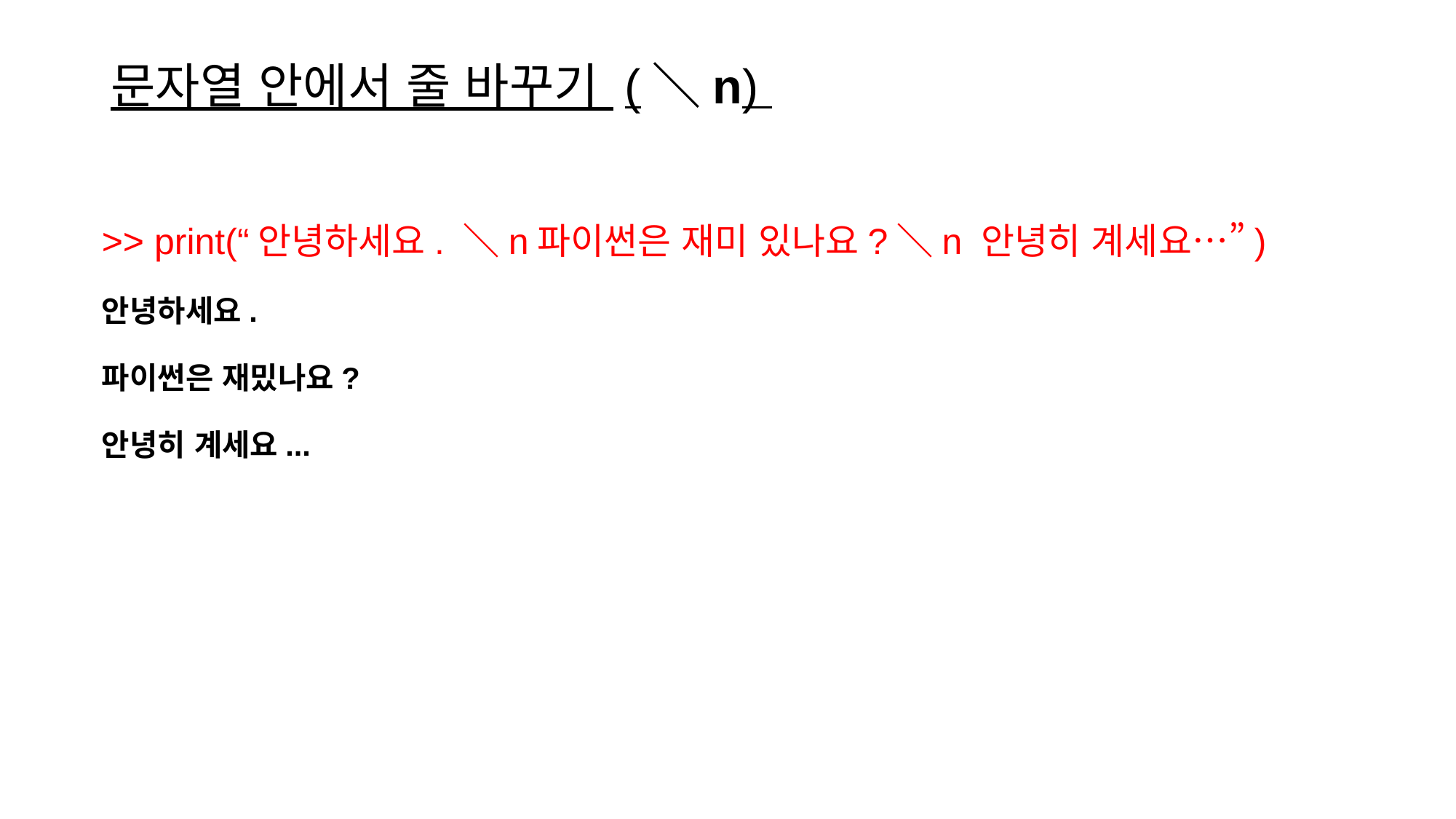

# 문자열 안에서 줄 바꾸기 (＼n)

>> print(“안녕하세요. ＼n파이썬은 재미 있나요?＼n 안녕히 계세요…”)
안녕하세요.
파이썬은 재밌나요?
안녕히 계세요...